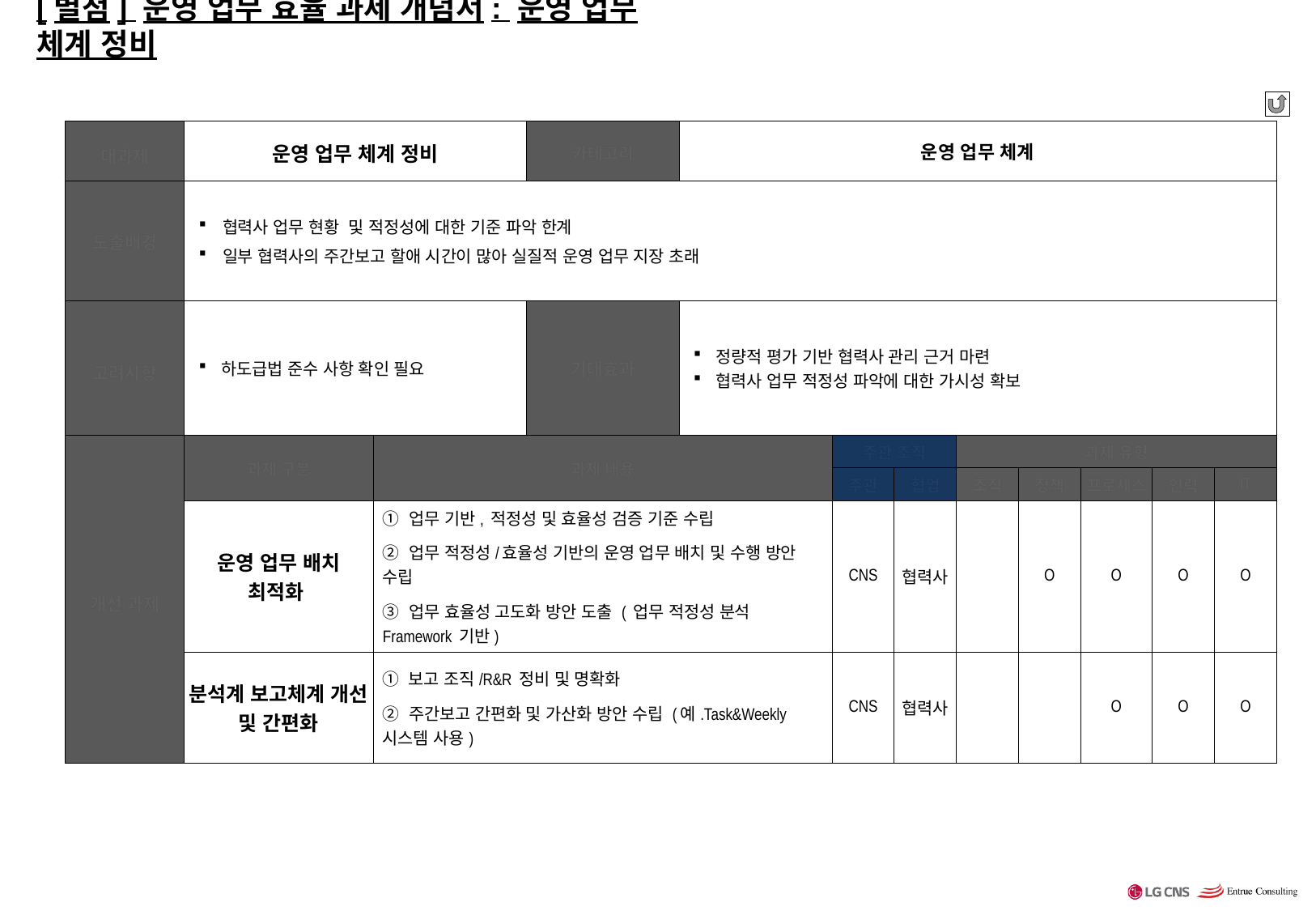

# [별첨] 운영 업무 효율 과제 개념서: 운영 업무 체계 정비

| 대과제 | 운영 업무 체계 정비 |  | 카테고리 | 운영 업무 체계 |  |  |  |  |  |  |  |
| --- | --- | --- | --- | --- | --- | --- | --- | --- | --- | --- | --- |
| 도출배경 | 협력사 업무 현황 및 적정성에 대한 기준 파악 한계 일부 협력사의 주간보고 할애 시간이 많아 실질적 운영 업무 지장 초래 |  |  |  |  |  |  |  |  |  |  |
| 고려사항 | 하도급법 준수 사항 확인 필요 |  | 기대효과 | 정량적 평가 기반 협력사 관리 근거 마련 협력사 업무 적정성 파악에 대한 가시성 확보 |  |  |  |  |  |  |  |
| 개선 과제 | 과제 구분 | 과제 내용 |  |  | 주관 조직 |  | 과제 유형 |  |  |  |  |
| 개선 과제 | 과제 구분 | 과제 내용 |  |  | 주관 | 협업 | 조직 | 정책 | 프로세스 | 인력 | IT |
|  | 운영 업무 배치 최적화 | ① 업무 기반, 적정성 및 효율성 검증 기준 수립 ② 업무 적정성/효율성 기반의 운영 업무 배치 및 수행 방안 수립 ③ 업무 효율성 고도화 방안 도출 ( 업무 적정성 분석 Framework 기반) |  |  | CNS | 협력사 |  | O | O | O | O |
|  | 분석계 보고체계 개선 및 간편화 | ① 보고 조직/R&R 정비 및 명확화 ② 주간보고 간편화 및 가산화 방안 수립 (예.Task&Weekly 시스템 사용) |  |  | CNS | 협력사 |  |  | O | O | O |